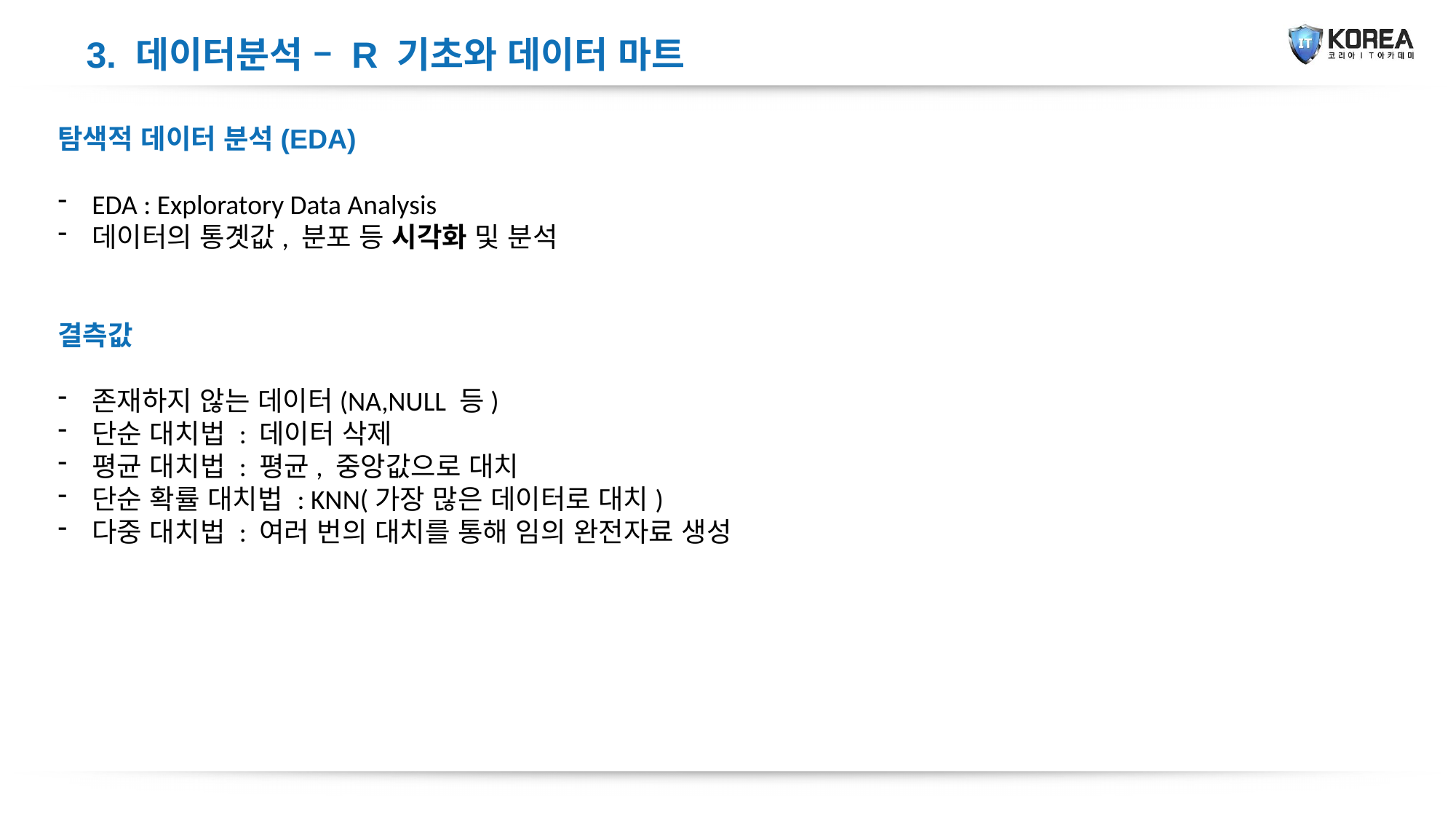

3. 데이터분석 – R 기초와 데이터 마트
탐색적 데이터 분석(EDA)

EDA : Exploratory Data Analysis
데이터의 통곗값, 분포 등 시각화 및 분석

결측값

존재하지 않는 데이터(NA,NULL 등)
단순 대치법 : 데이터 삭제
평균 대치법 : 평균, 중앙값으로 대치
단순 확률 대치법 : KNN(가장 많은 데이터로 대치)
다중 대치법 : 여러 번의 대치를 통해 임의 완전자료 생성